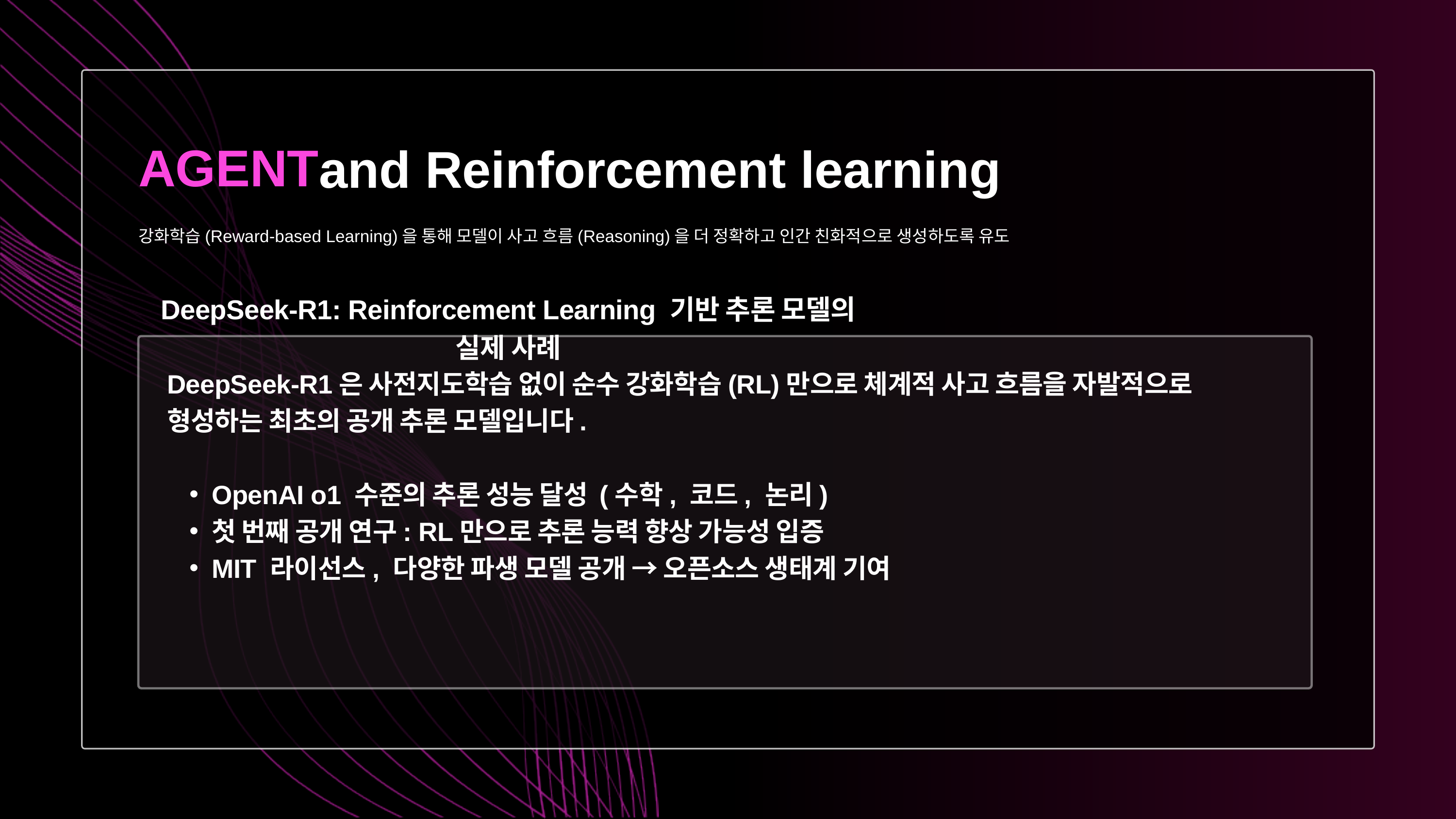

and Reinforcement learning
AGENT
강화학습(Reward-based Learning)을 통해 모델이 사고 흐름(Reasoning)을 더 정확하고 인간 친화적으로 생성하도록 유도
DeepSeek‑R1: Reinforcement Learning 기반 추론 모델의 실제 사례

DeepSeek‑R1은 사전지도학습 없이 순수 강화학습(RL)만으로 체계적 사고 흐름을 자발적으로 형성하는 최초의 공개 추론 모델입니다.

OpenAI o1 수준의 추론 성능 달성 (수학, 코드, 논리)
첫 번째 공개 연구: RL만으로 추론 능력 향상 가능성 입증
MIT 라이선스, 다양한 파생 모델 공개 → 오픈소스 생태계 기여